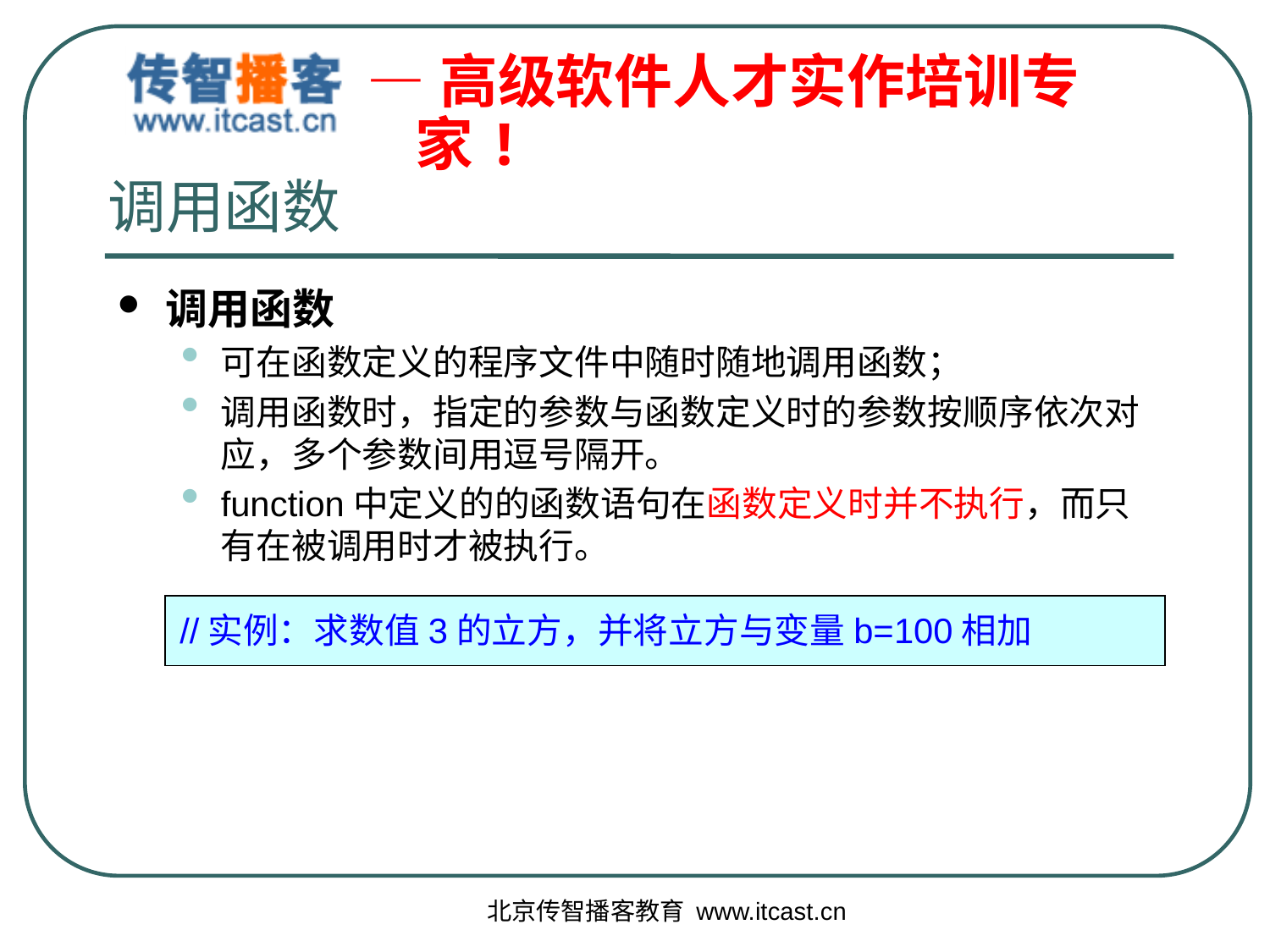

# 调用函数
调用函数
可在函数定义的程序文件中随时随地调用函数；
调用函数时，指定的参数与函数定义时的参数按顺序依次对应，多个参数间用逗号隔开。
function中定义的的函数语句在函数定义时并不执行，而只有在被调用时才被执行。
//实例：求数值3的立方，并将立方与变量b=100相加